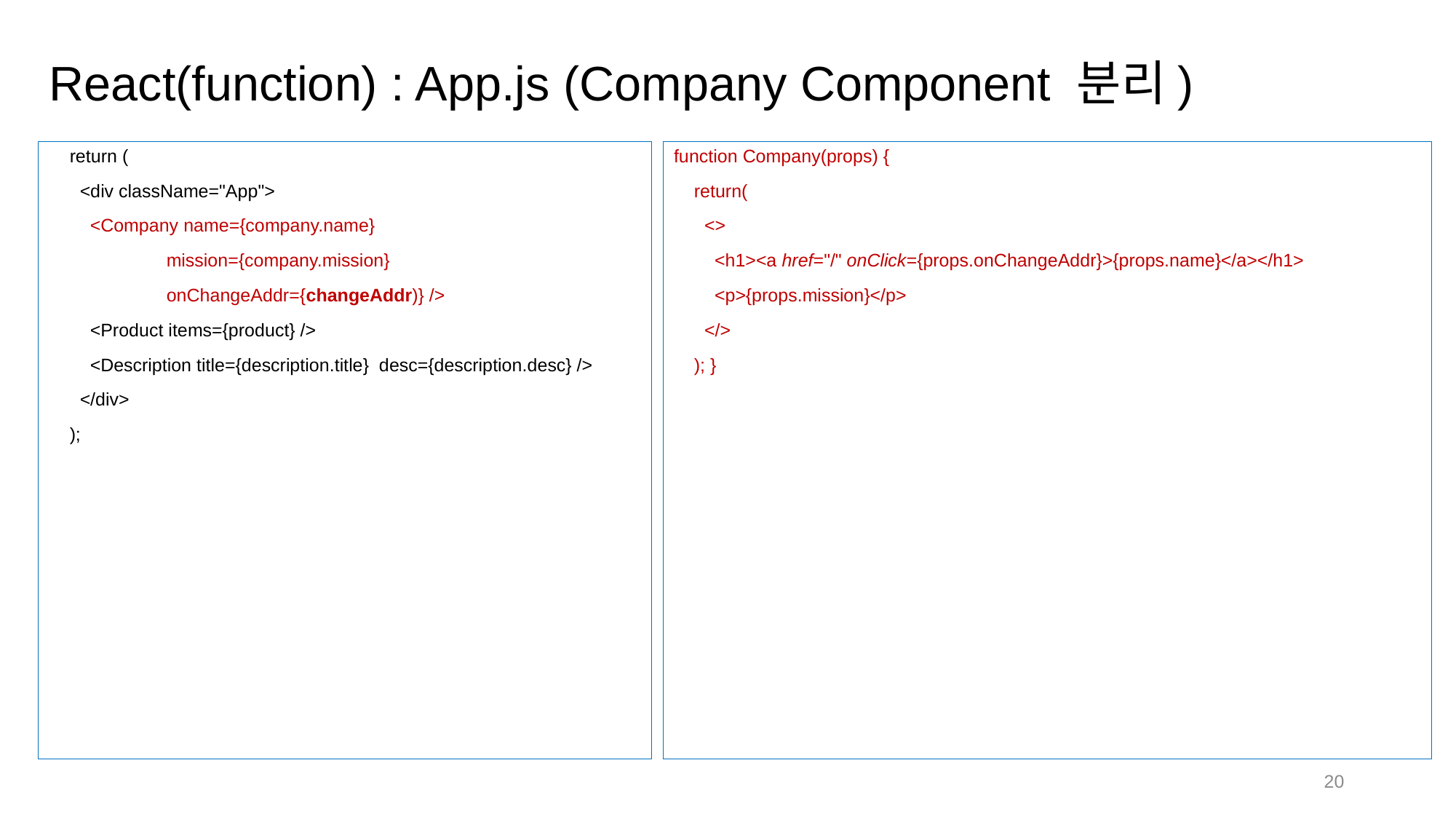

# React(function) : App.js (Company Component 분리)
    return (
      <div className="App">
        <Company name={company.name}
                       mission={company.mission}
                       onChangeAddr={changeAddr)} />
        <Product items={product} />
        <Description title={description.title}  desc={description.desc} />
      </div>
    );
function Company(props) {
    return(
      <>
        <h1><a href="/" onClick={props.onChangeAddr}>{props.name}</a></h1>
        <p>{props.mission}</p>
      </>
    ); }
20